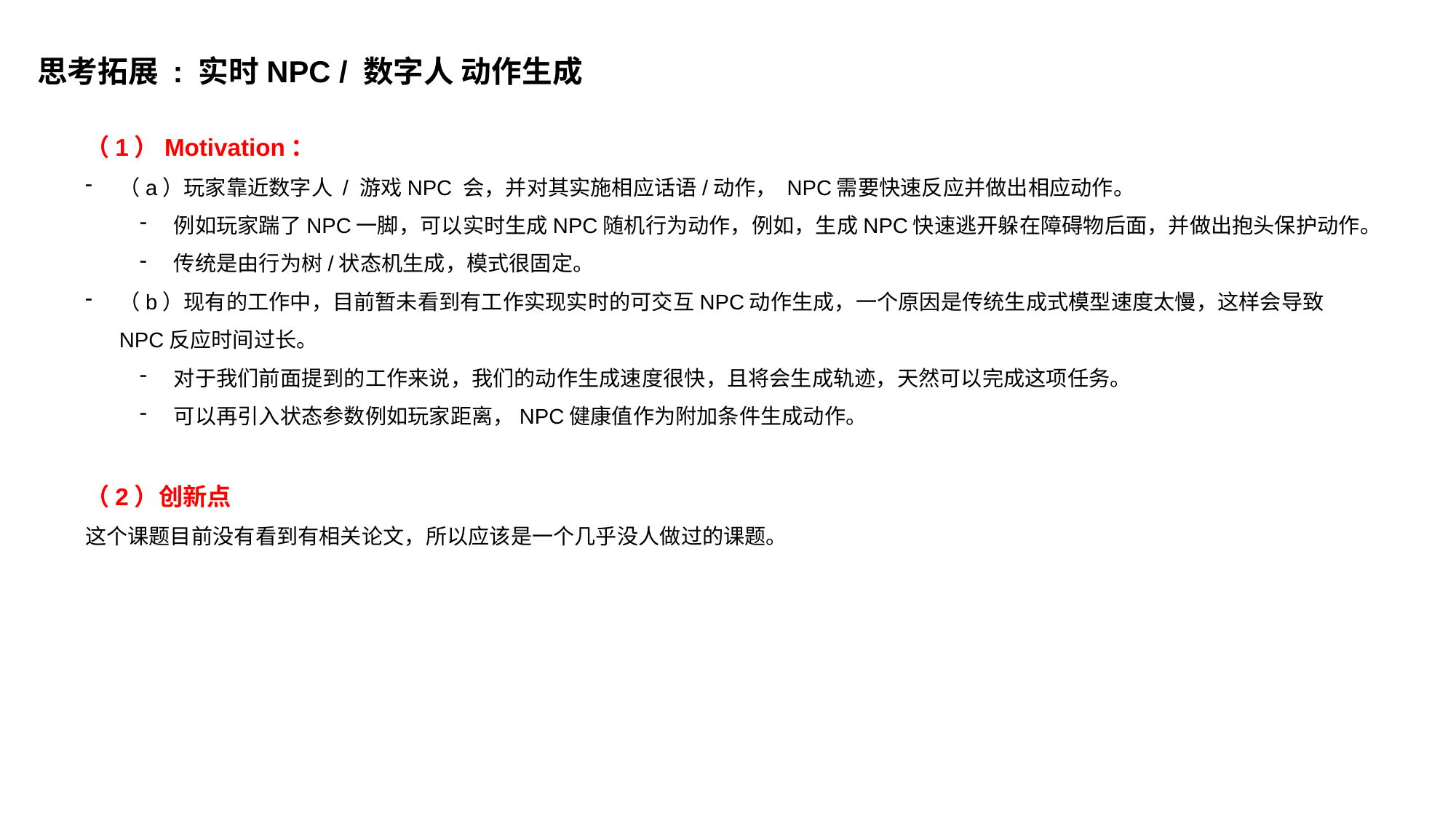

思考拓展 : 实时NPC / 数字人 动作生成
（1）Motivation：
（a）玩家靠近数字人 / 游戏NPC 会，并对其实施相应话语/动作， NPC需要快速反应并做出相应动作。
例如玩家踹了NPC一脚，可以实时生成NPC随机行为动作，例如，生成NPC快速逃开躲在障碍物后面，并做出抱头保护动作。
传统是由行为树/状态机生成，模式很固定。
（b）现有的工作中，目前暂未看到有工作实现实时的可交互NPC动作生成，一个原因是传统生成式模型速度太慢，这样会导致NPC反应时间过长。
对于我们前面提到的工作来说，我们的动作生成速度很快，且将会生成轨迹，天然可以完成这项任务。
可以再引入状态参数例如玩家距离，NPC健康值作为附加条件生成动作。

（2）创新点
这个课题目前没有看到有相关论文，所以应该是一个几乎没人做过的课题。